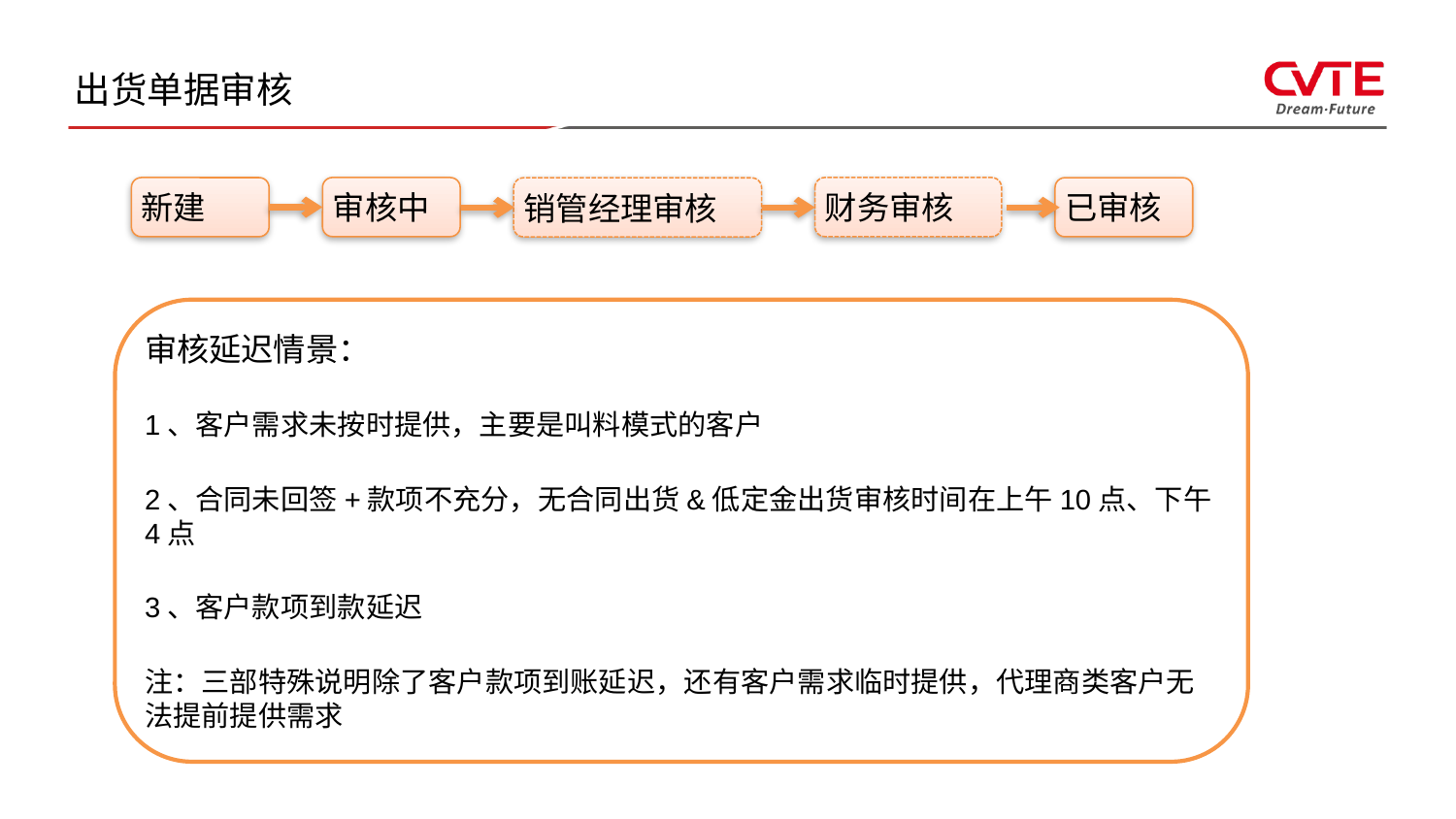

出货单据审核
审核中
财务审核
新建
已审核
销管经理审核
审核延迟情景：

1、客户需求未按时提供，主要是叫料模式的客户
2、合同未回签+款项不充分，无合同出货&低定金出货审核时间在上午10点、下午4点
3、客户款项到款延迟
注：三部特殊说明除了客户款项到账延迟，还有客户需求临时提供，代理商类客户无法提前提供需求